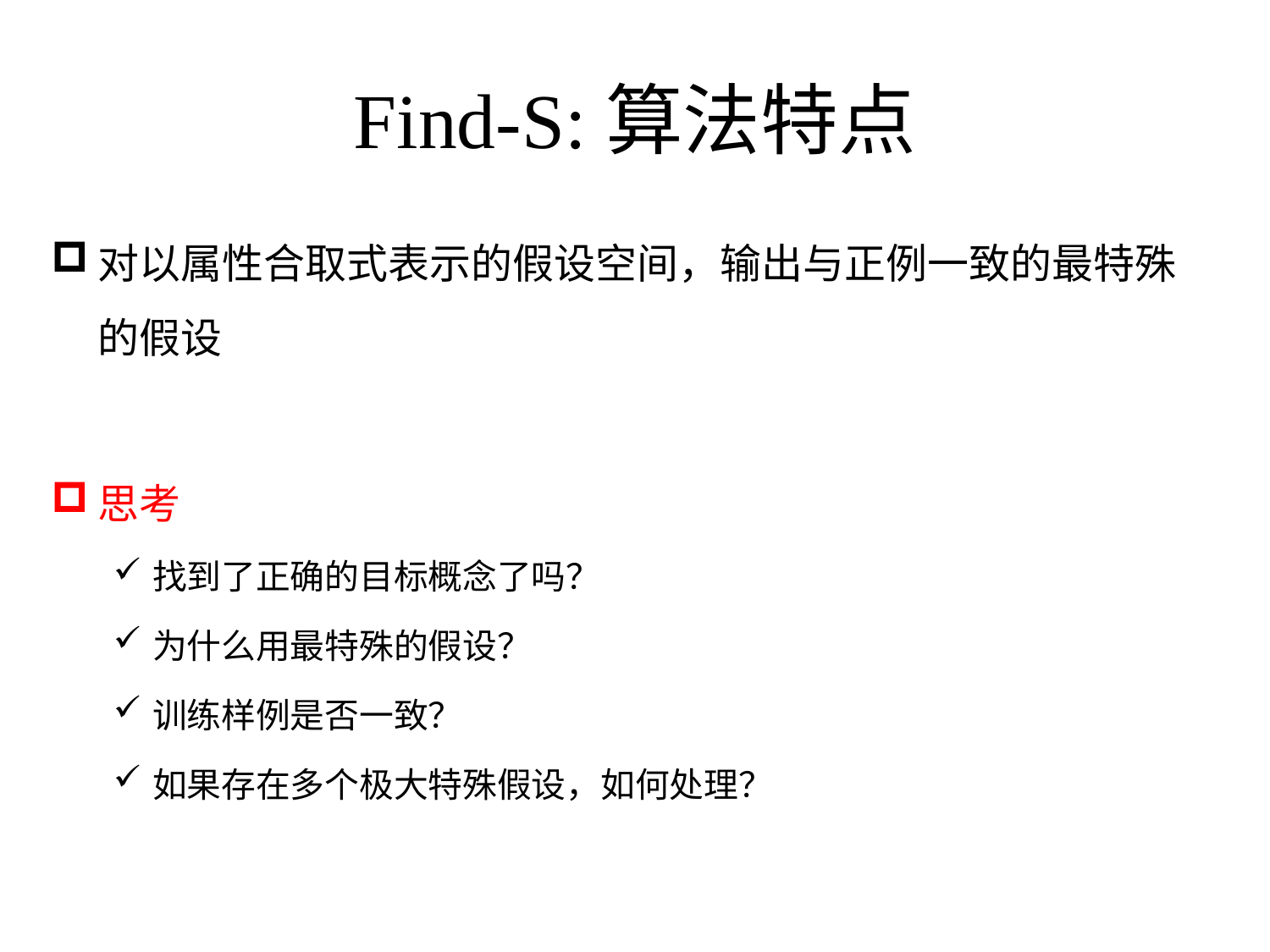

# Find-S:算法特点
对以属性合取式表示的假设空间，输出与正例一致的最特殊的假设

思考
找到了正确的目标概念了吗？
为什么用最特殊的假设？
训练样例是否一致？
如果存在多个极大特殊假设，如何处理？